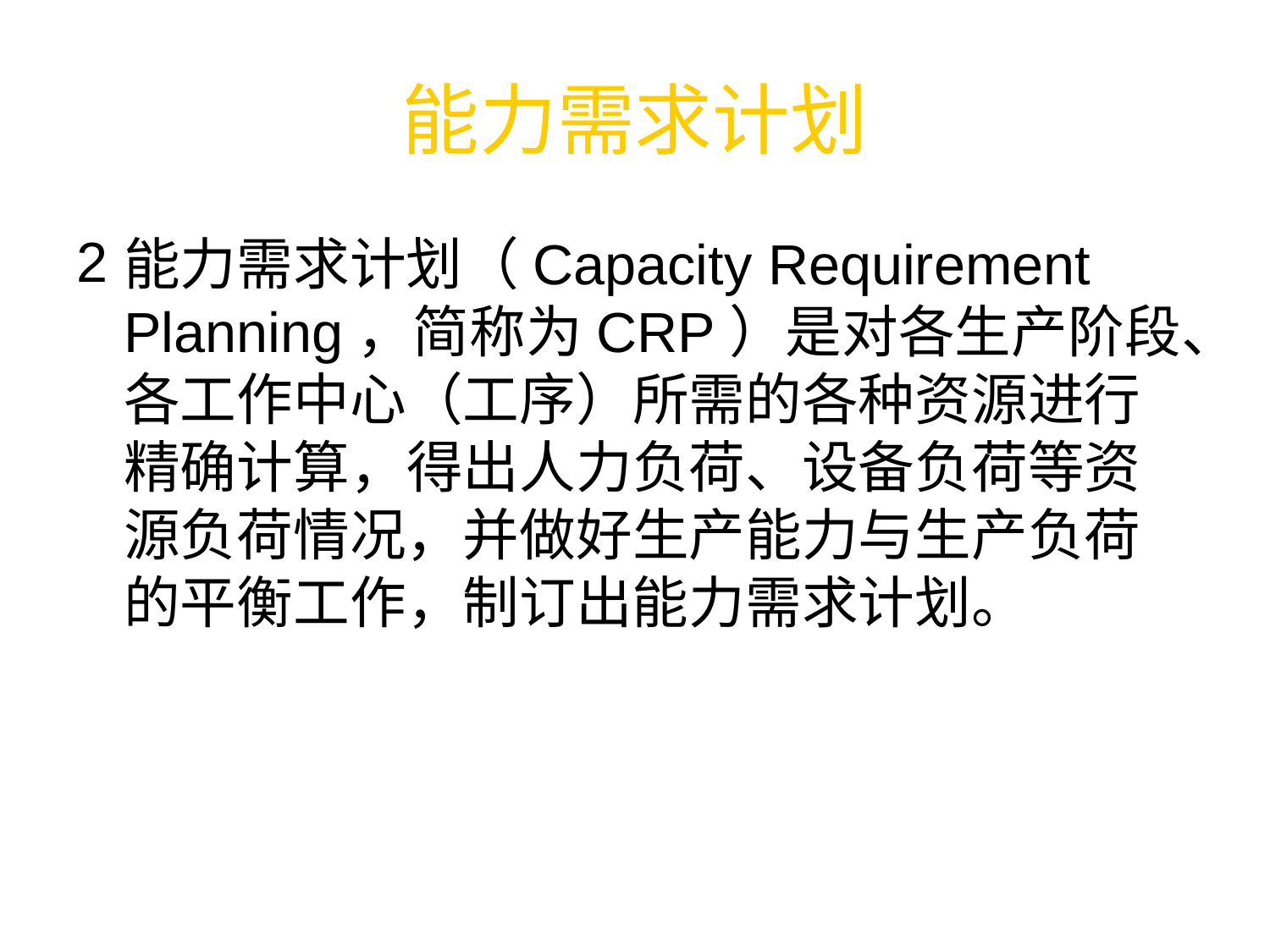

# 能力需求计划
能力需求计划（Capacity Requirement Planning，简称为CRP）是对各生产阶段、各工作中心（工序）所需的各种资源进行精确计算，得出人力负荷、设备负荷等资源负荷情况，并做好生产能力与生产负荷的平衡工作，制订出能力需求计划。